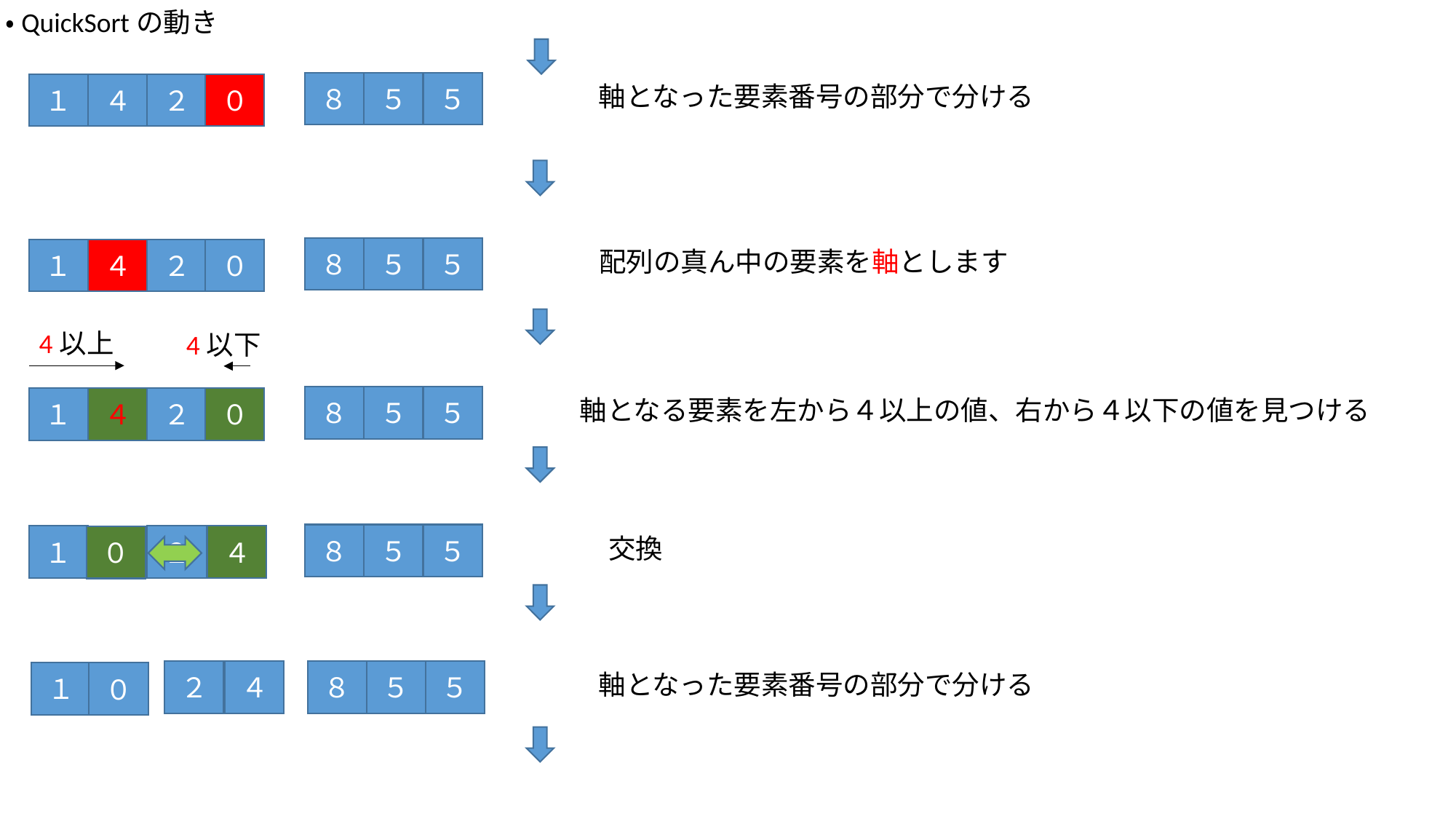

・QuickSortの動き

５
５
８
０
軸となった要素番号の部分で分ける
４
２
１

５
５
８
０
配列の真ん中の要素を軸とします
４
２
１

4以上
4以下

５
５
８
０
軸となる要素を左から４以上の値、右から４以下の値を見つける
４
２
１

５
５
８
交換
２
４
１
０

２
４
５
５
８
１
軸となった要素番号の部分で分ける
０